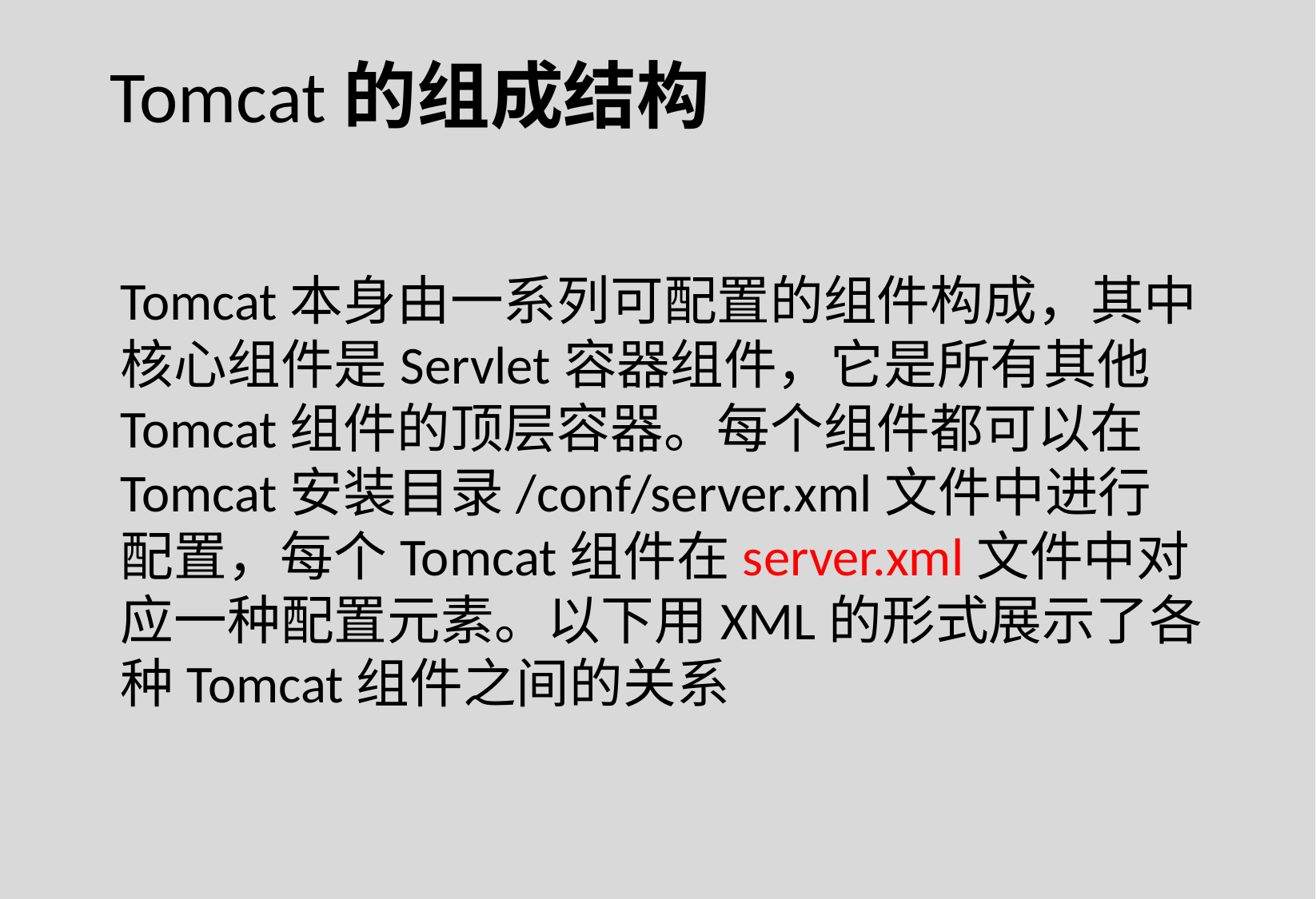

Tomcat的组成结构
Tomcat本身由一系列可配置的组件构成，其中核心组件是Servlet容器组件，它是所有其他Tomcat组件的顶层容器。每个组件都可以在Tomcat安装目录/conf/server.xml文件中进行配置，每个Tomcat组件在server.xml文件中对应一种配置元素。以下用XML的形式展示了各种Tomcat组件之间的关系